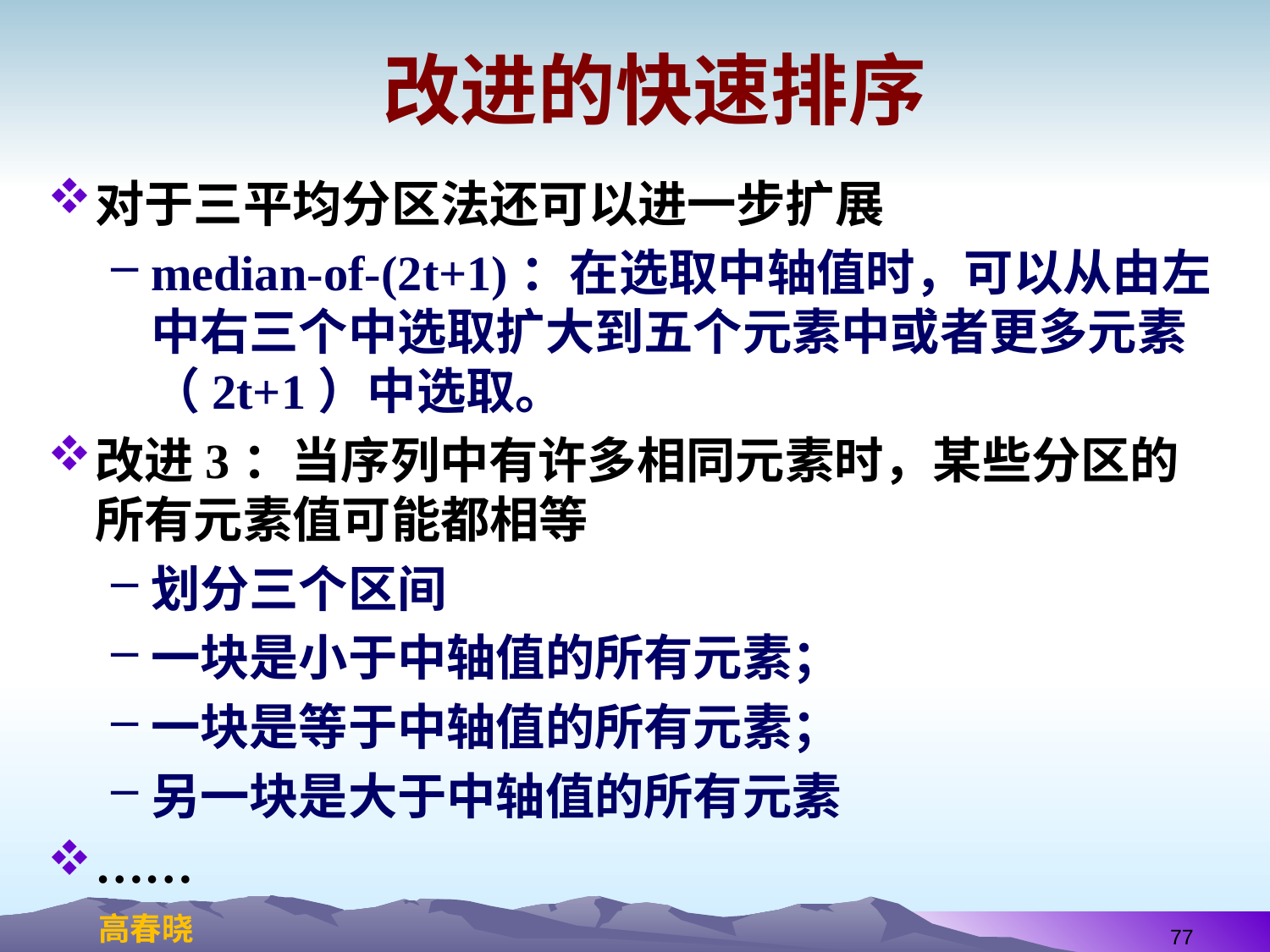

# 改进的快速排序
对于三平均分区法还可以进一步扩展
median-of-(2t+1)：在选取中轴值时，可以从由左中右三个中选取扩大到五个元素中或者更多元素（2t+1）中选取。
改进3：当序列中有许多相同元素时，某些分区的所有元素值可能都相等
划分三个区间
一块是小于中轴值的所有元素；
一块是等于中轴值的所有元素；
另一块是大于中轴值的所有元素
……
77